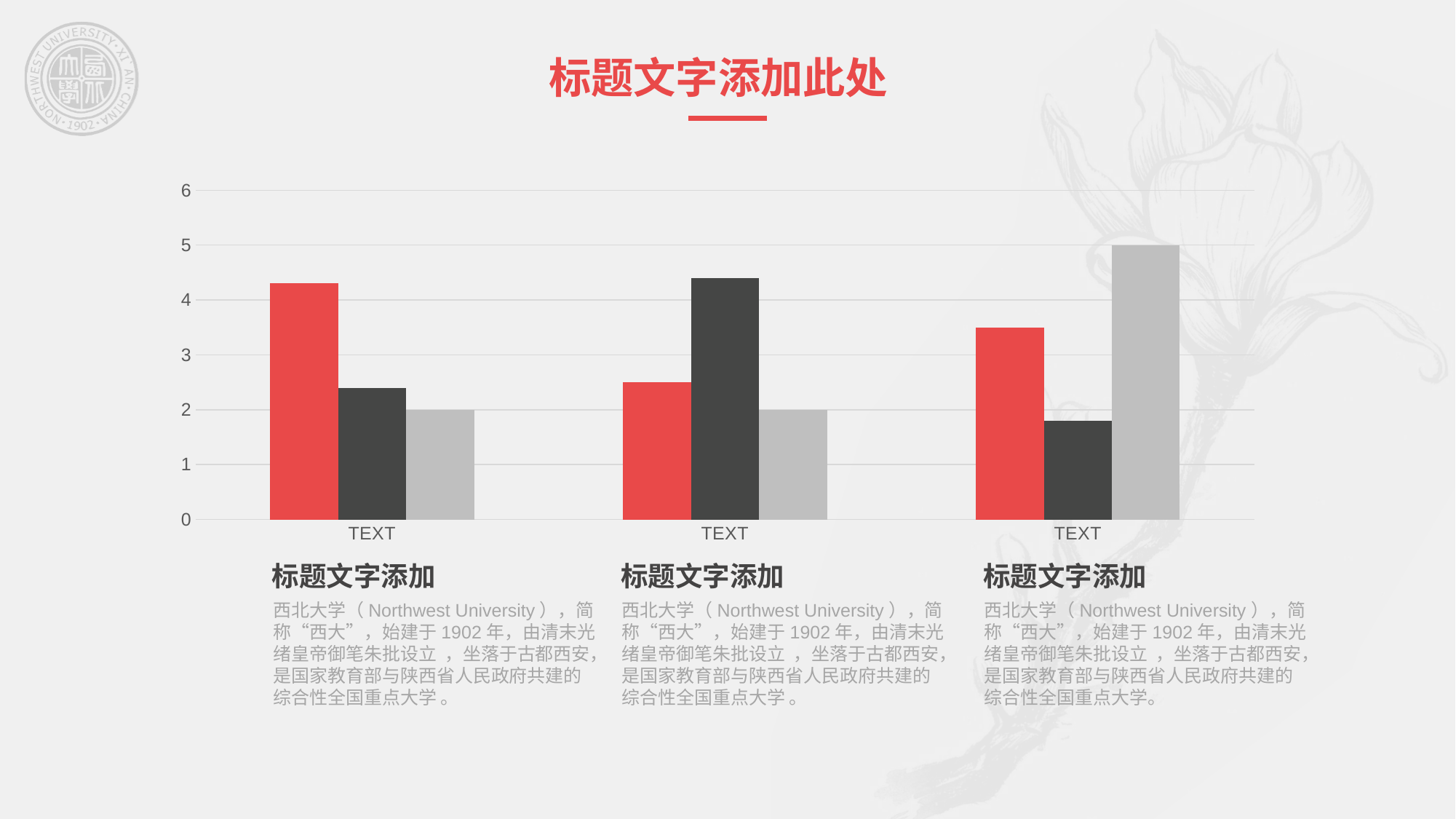

标题文字添加此处

### Chart

| Category | 系列 1 | 系列 2 | 系列 3 |
|---|---|---|---|
| TEXT | 4.3 | 2.4 | 2.0 |
| TEXT | 2.5 | 4.4 | 2.0 |
| TEXT | 3.5 | 1.8 | 5.0 |
标题文字添加
西北大学（Northwest University），简称“西大”，始建于1902年，由清末光绪皇帝御笔朱批设立  ，坐落于古都西安，是国家教育部与陕西省人民政府共建的综合性全国重点大学 。
标题文字添加
西北大学（Northwest University），简称“西大”，始建于1902年，由清末光绪皇帝御笔朱批设立  ，坐落于古都西安，是国家教育部与陕西省人民政府共建的综合性全国重点大学 。
标题文字添加
西北大学（Northwest University），简称“西大”，始建于1902年，由清末光绪皇帝御笔朱批设立  ，坐落于古都西安，是国家教育部与陕西省人民政府共建的综合性全国重点大学。